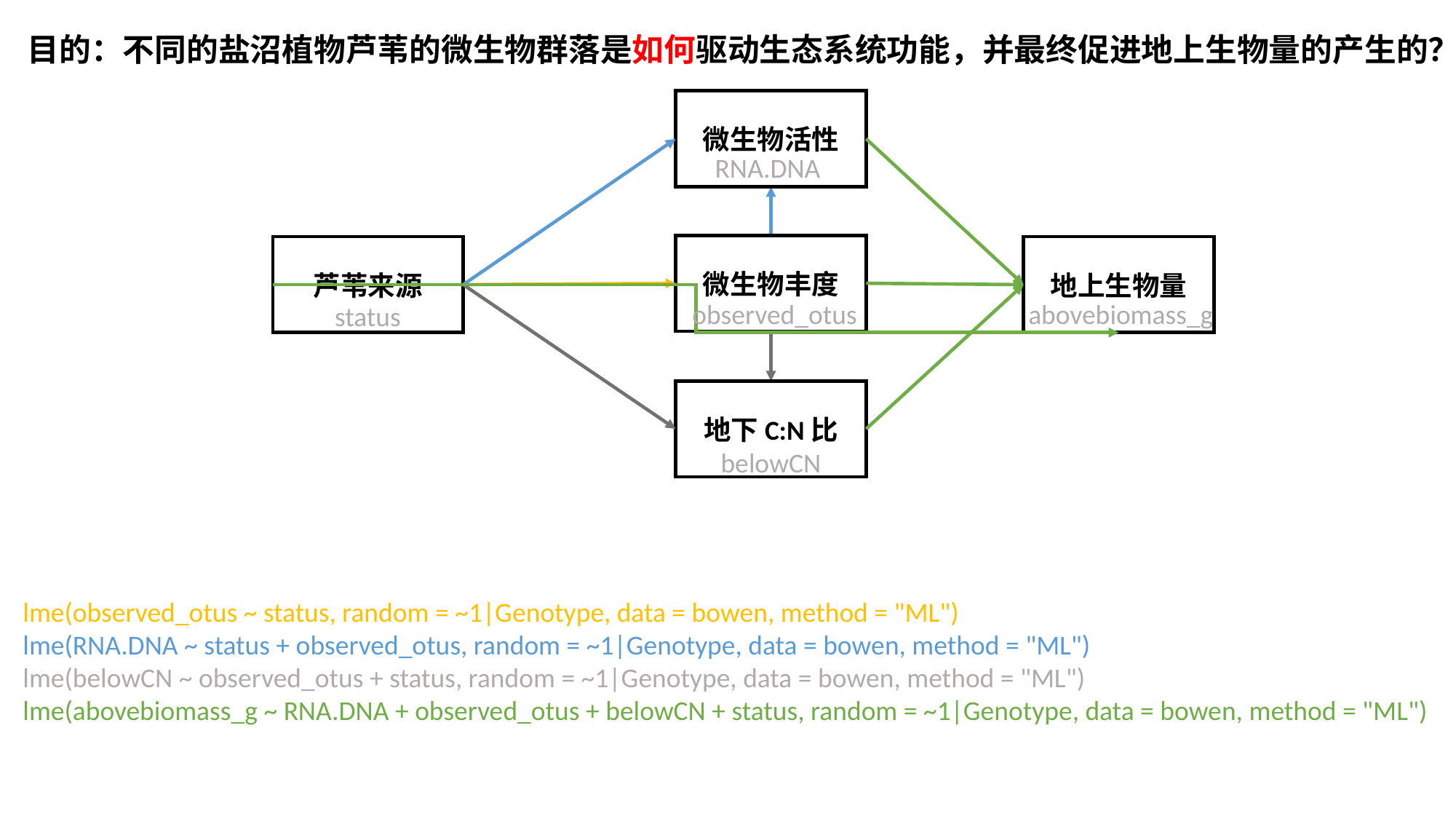

目的：不同的盐沼植物芦苇的微生物群落是如何驱动生态系统功能，并最终促进地上生物量的产生的？
微生物活性
微生物丰度
芦苇来源
地上生物量
地下C:N比
RNA.DNA
observed_otus
abovebiomass_g
status
belowCN
lme(observed_otus ~ status, random = ~1|Genotype, data = bowen, method = "ML")
lme(RNA.DNA ~ status + observed_otus, random = ~1|Genotype, data = bowen, method = "ML")
lme(belowCN ~ observed_otus + status, random = ~1|Genotype, data = bowen, method = "ML")
lme(abovebiomass_g ~ RNA.DNA + observed_otus + belowCN + status, random = ~1|Genotype, data = bowen, method = "ML")